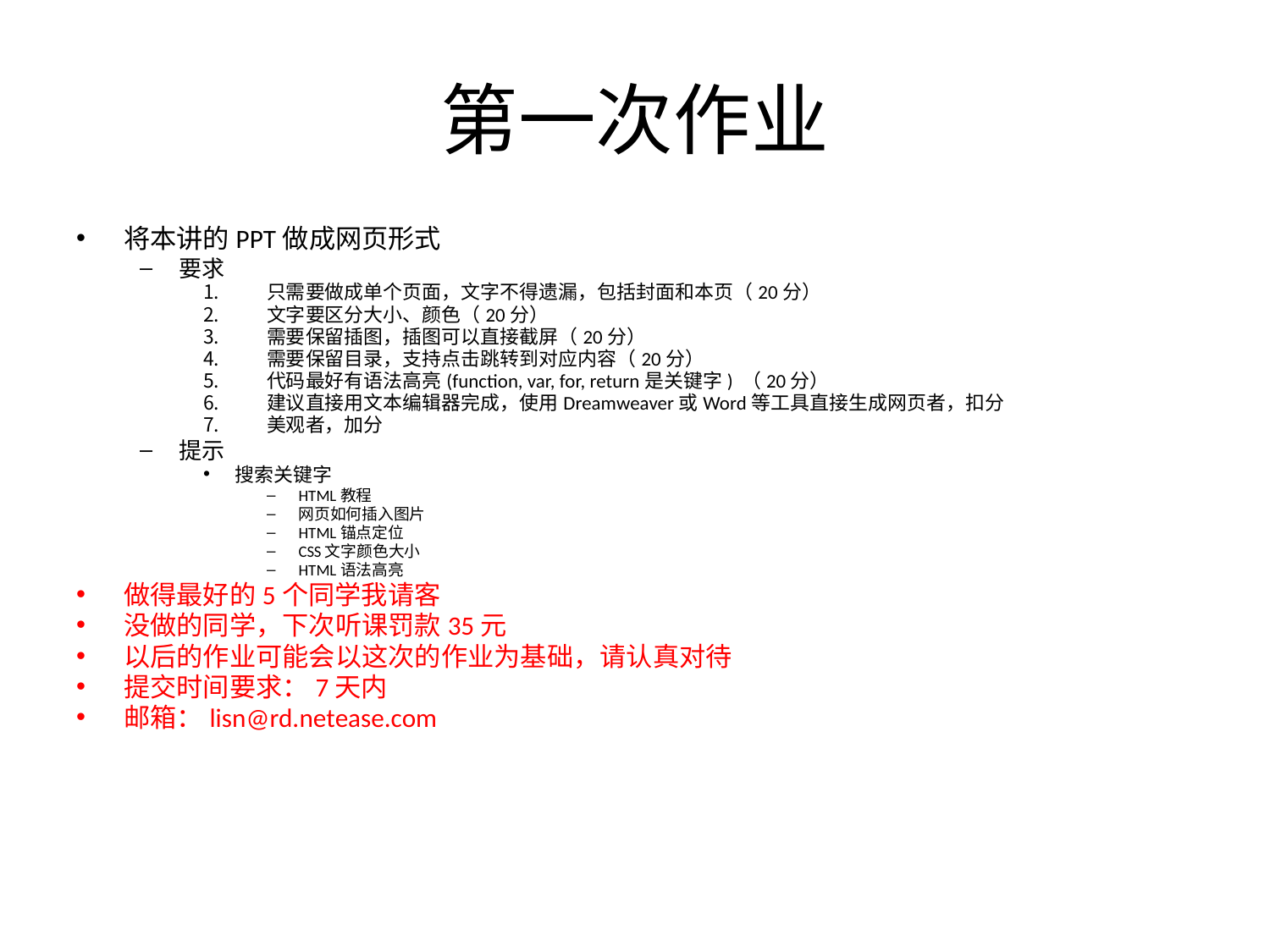

# 第一次作业
将本讲的PPT做成网页形式
要求
只需要做成单个页面，文字不得遗漏，包括封面和本页（20分）
文字要区分大小、颜色（20分）
需要保留插图，插图可以直接截屏（20分）
需要保留目录，支持点击跳转到对应内容（20分）
代码最好有语法高亮(function, var, for, return是关键字) （20分）
建议直接用文本编辑器完成，使用Dreamweaver或Word等工具直接生成网页者，扣分
美观者，加分
提示
搜索关键字
HTML教程
网页如何插入图片
HTML锚点定位
CSS文字颜色大小
HTML语法高亮
做得最好的5个同学我请客
没做的同学，下次听课罚款35元
以后的作业可能会以这次的作业为基础，请认真对待
提交时间要求：7天内
邮箱：lisn@rd.netease.com